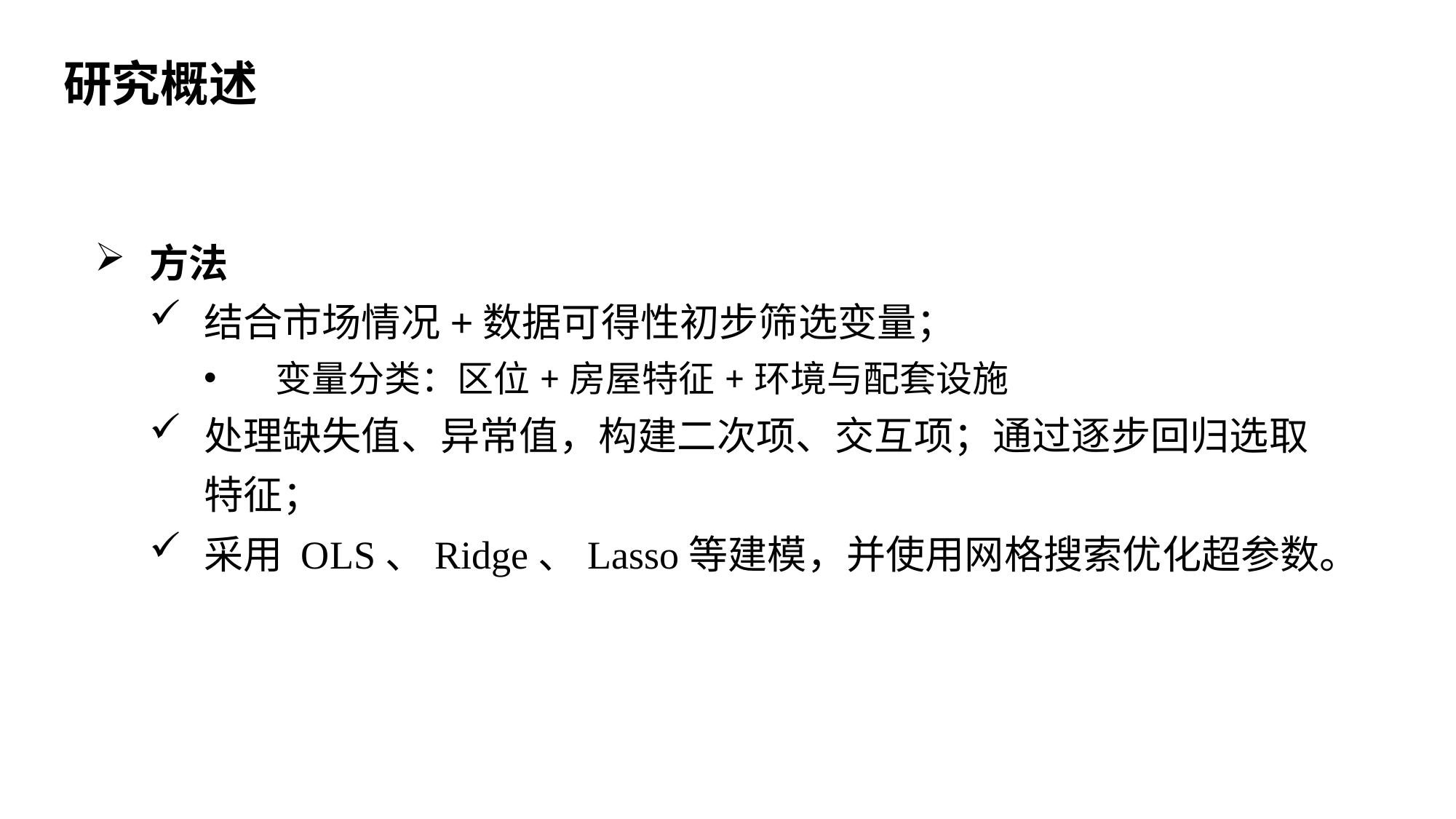

研究概述
方法
结合市场情况+数据可得性初步筛选变量；
 变量分类：区位+房屋特征+环境与配套设施
处理缺失值、异常值，构建二次项、交互项；通过逐步回归选取特征；
采用 OLS、Ridge、Lasso等建模，并使用网格搜索优化超参数。